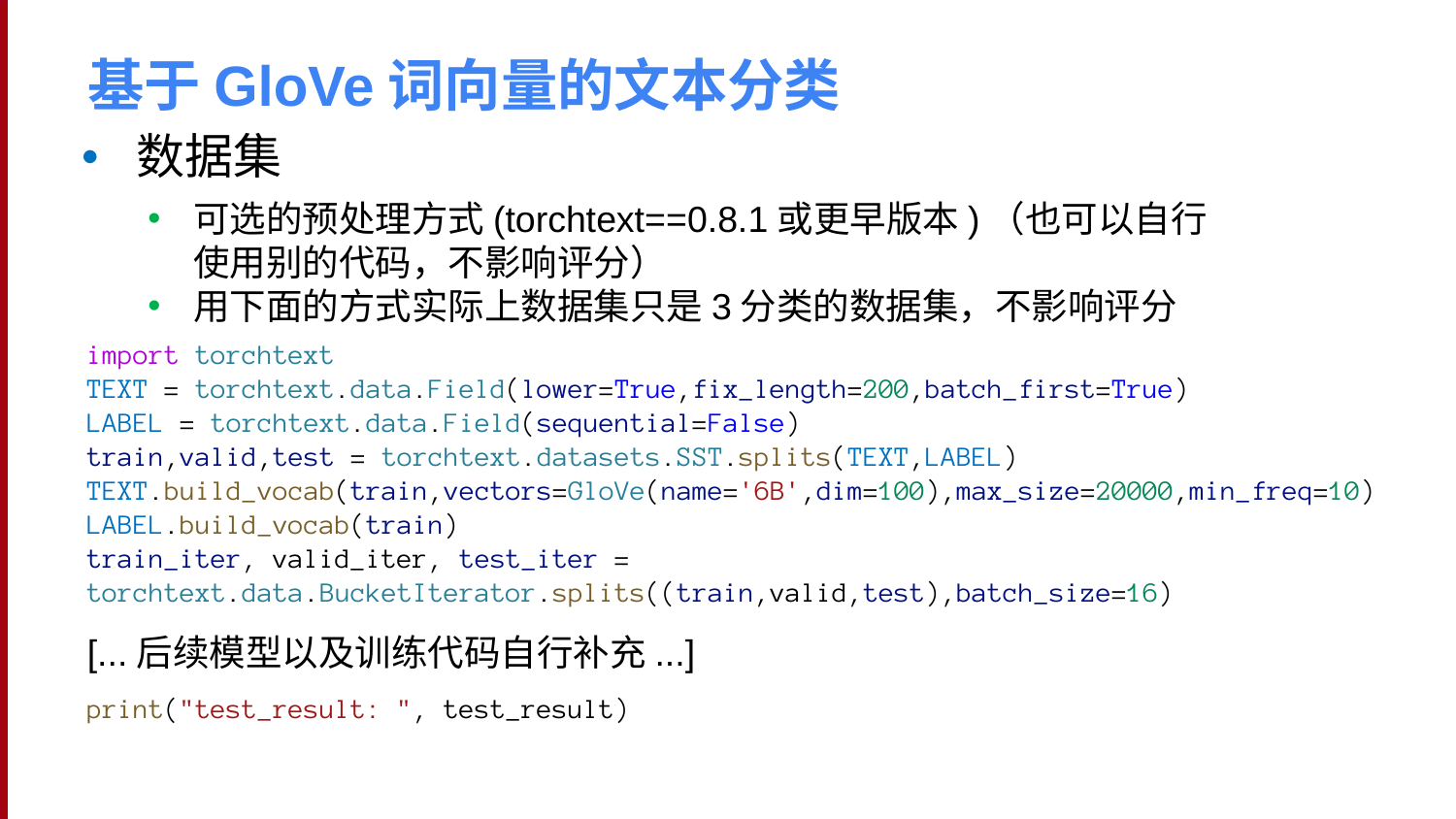

# 基于GloVe词向量的文本分类
数据集
可选的预处理方式(torchtext==0.8.1或更早版本)（也可以自行使用别的代码，不影响评分）
用下面的方式实际上数据集只是3分类的数据集，不影响评分
import torchtext
TEXT = torchtext.data.Field(lower=True,fix_length=200,batch_first=True)
LABEL = torchtext.data.Field(sequential=False)
train,valid,test = torchtext.datasets.SST.splits(TEXT,LABEL)
TEXT.build_vocab(train,vectors=GloVe(name='6B',dim=100),max_size=20000,min_freq=10)
LABEL.build_vocab(train)
train_iter, valid_iter, test_iter = torchtext.data.BucketIterator.splits((train,valid,test),batch_size=16)
[...后续模型以及训练代码自行补充...]
print("test_result: ", test_result)